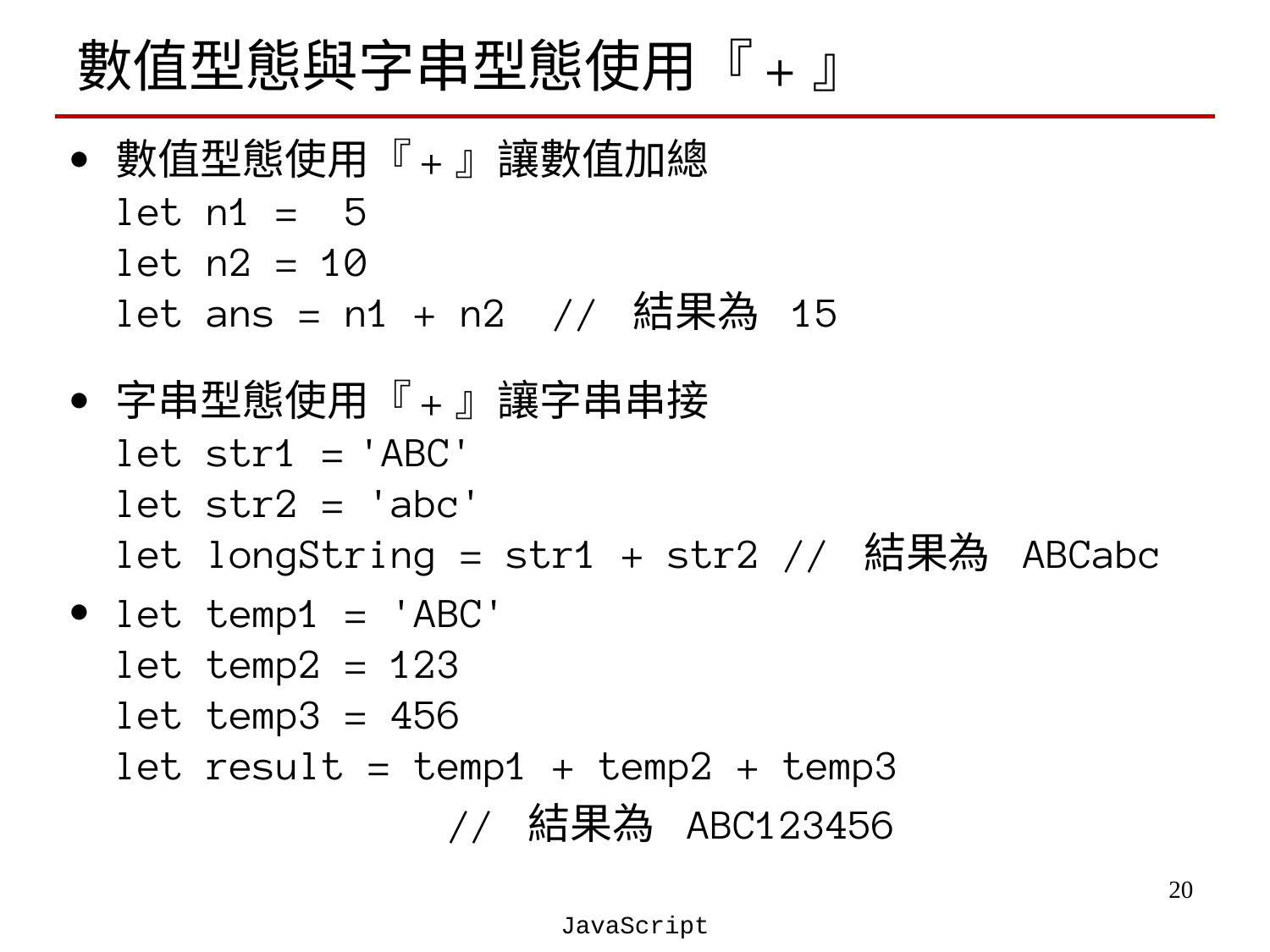

# 數值型態與字串型態使用『+』
數值型態使用『+』讓數值加總
let n1 =  5
let n2 = 10
let ans = n1 + n2  // 結果為 15
字串型態使用『+』讓字串串接
let str1 = 'ABC'
let str2 = 'abc'
let longString = str1 + str2 // 結果為 ABCabc
let temp1 = 'ABC'
let temp2 = 123
let temp3 = 456
let result = temp1 + temp2 + temp3
// 結果為 ABC123456

20
JavaScript